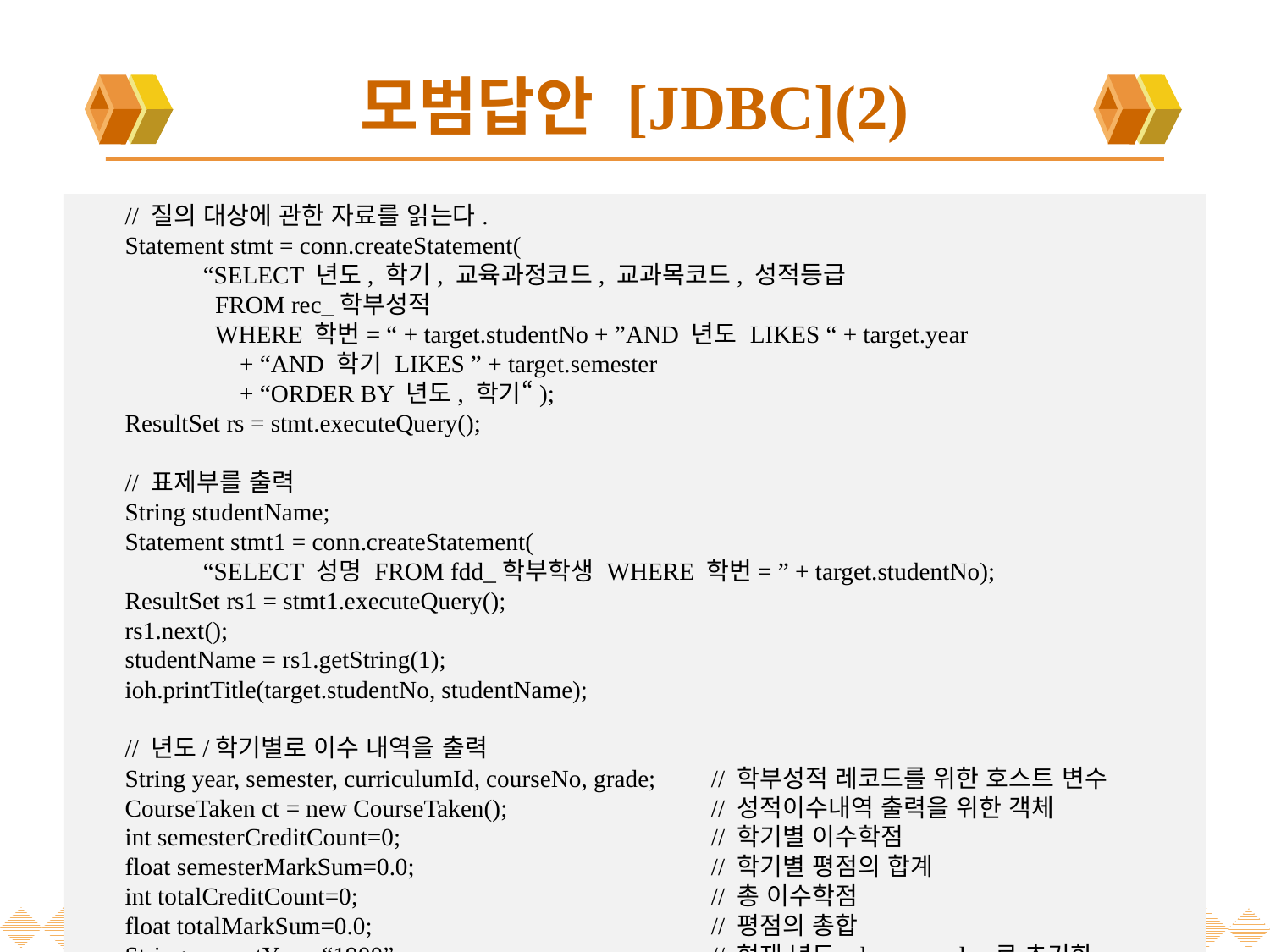

# 모범답안 [JDBC](2)
        // 질의 대상에 관한 자료를 읽는다.
        Statement stmt = conn.createStatement(
	“SELECT 년도, 학기, 교육과정코드, 교과목코드, 성적등급
	  FROM rec_학부성적
	  WHERE 학번= “ + target.studentNo + ”AND 년도 LIKES “ + target.year
  	      + “AND 학기 LIKES ” + target.semester
	      + “ORDER BY 년도, 학기“);
        ResultSet rs = stmt.executeQuery();

        // 표제부를 출력
        String studentName;
        Statement stmt1 = conn.createStatement(
	“SELECT 성명 FROM fdd_학부학생 WHERE 학번= ” + target.studentNo);
        ResultSet rs1 = stmt1.executeQuery();
        rs1.next();
        studentName = rs1.getString(1);
        ioh.printTitle(target.studentNo, studentName);

        // 년도/학기별로 이수 내역을 출력
        String year, semester, curriculumId, courseNo, grade; 	// 학부성적 레코드를 위한 호스트 변수
        CourseTaken ct = new CourseTaken();		// 성적이수내역 출력을 위한 객체
        int semesterCreditCount=0;			// 학기별 이수학점
        float semesterMarkSum=0.0;			// 학기별 평점의 합계
        int totalCreditCount=0;			// 총 이수학점
        float totalMarkSum=0.0;			// 평점의 총합
        String currentYear=“1900”;			// 현재 년도. dummy value로 초기화
        String currentSemester=“x”;			// 현재 학기. dummy value로 초기화
        boolean firstRecordOfSemester=true;		// 특정 년도/학기의 첫 번째 레코드이면 true